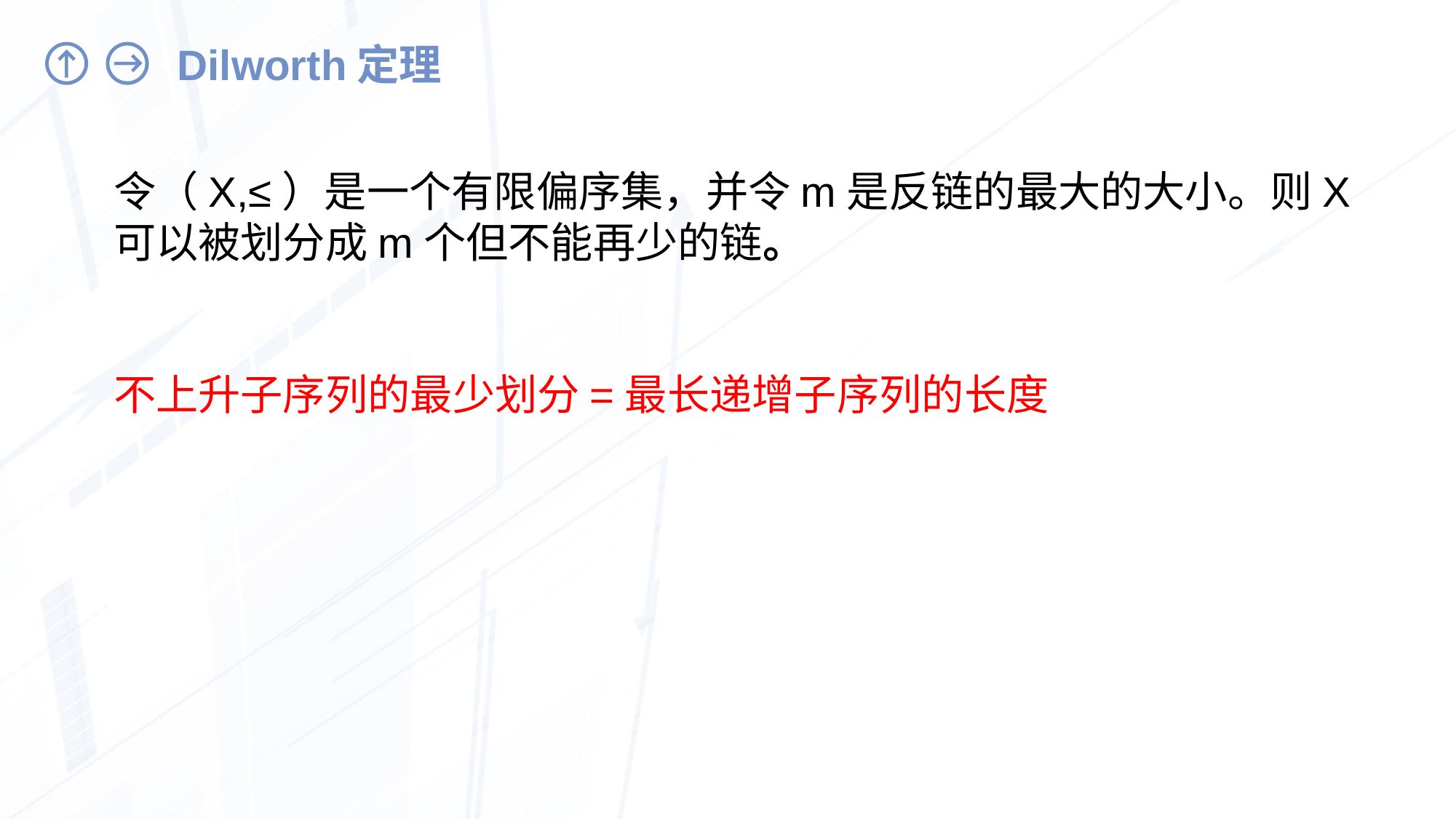

# Dilworth定理
令（X,≤）是一个有限偏序集，并令m是反链的最大的大小。则X可以被划分成m个但不能再少的链。

不上升子序列的最少划分=最长递增子序列的长度